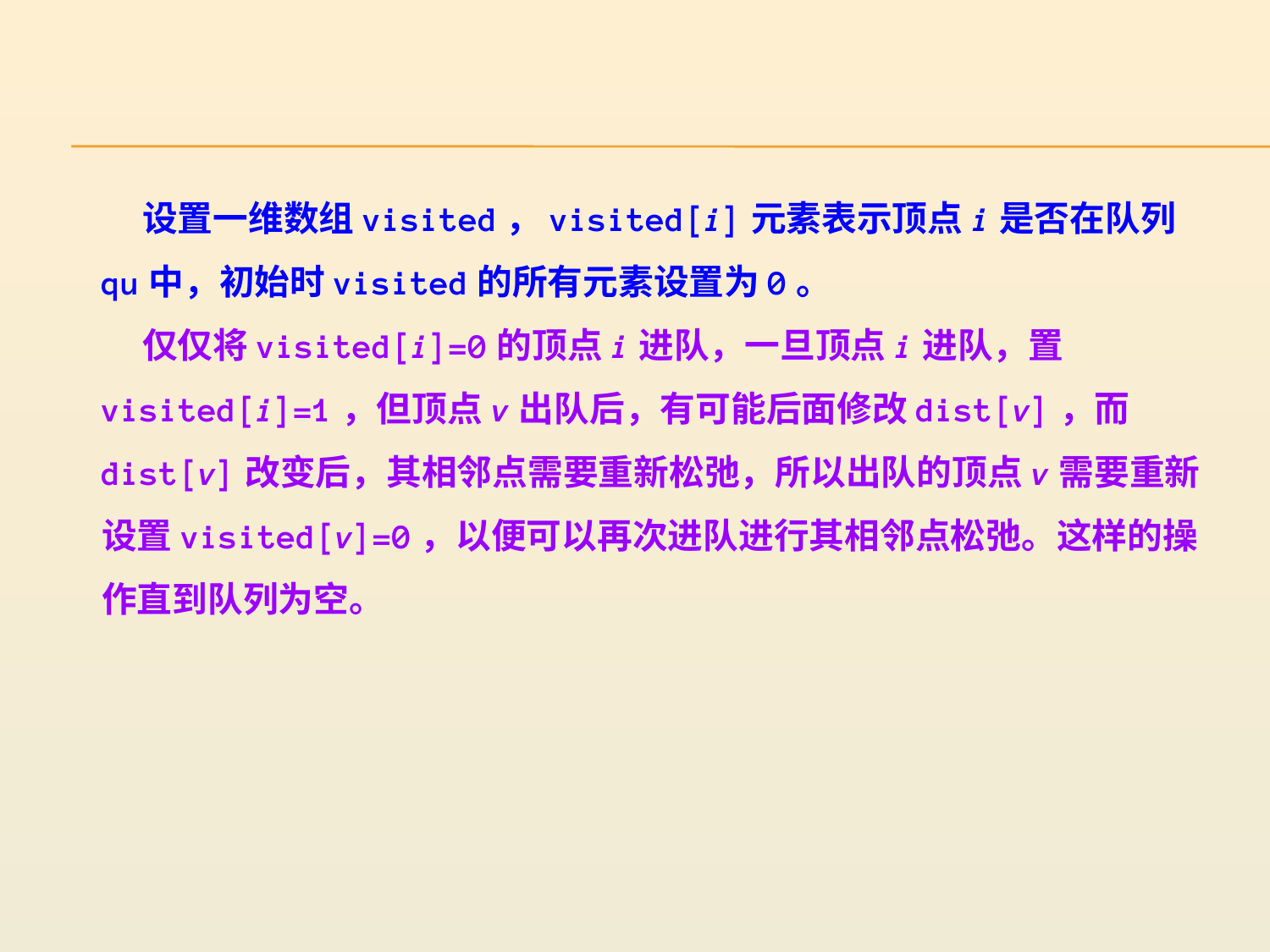

设置一维数组visited，visited[i]元素表示顶点i是否在队列qu中，初始时visited的所有元素设置为0。
    仅仅将visited[i]=0的顶点i进队，一旦顶点i进队，置visited[i]=1，但顶点v出队后，有可能后面修改dist[v]，而dist[v]改变后，其相邻点需要重新松弛，所以出队的顶点v需要重新设置visited[v]=0，以便可以再次进队进行其相邻点松弛。这样的操作直到队列为空。